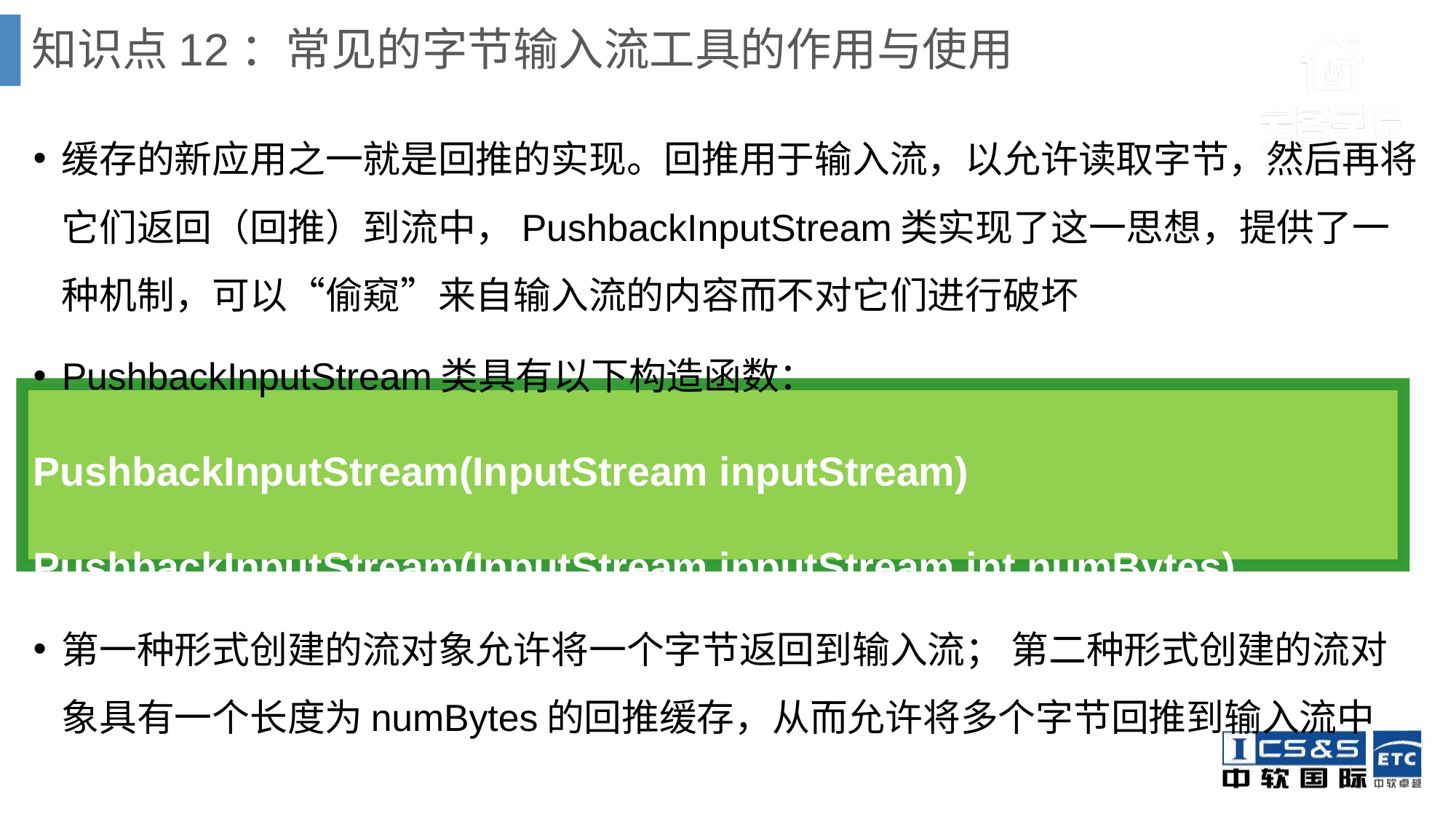

# 知识点12：常见的字节输入流工具的作用与使用
缓存的新应用之一就是回推的实现。回推用于输入流，以允许读取字节，然后再将它们返回（回推）到流中，PushbackInputStream类实现了这一思想，提供了一种机制，可以“偷窥”来自输入流的内容而不对它们进行破坏
PushbackInputStream类具有以下构造函数：
PushbackInputStream(InputStream inputStream)
PushbackInputStream(InputStream inputStream,int numBytes)
第一种形式创建的流对象允许将一个字节返回到输入流； 第二种形式创建的流对象具有一个长度为numBytes的回推缓存，从而允许将多个字节回推到输入流中